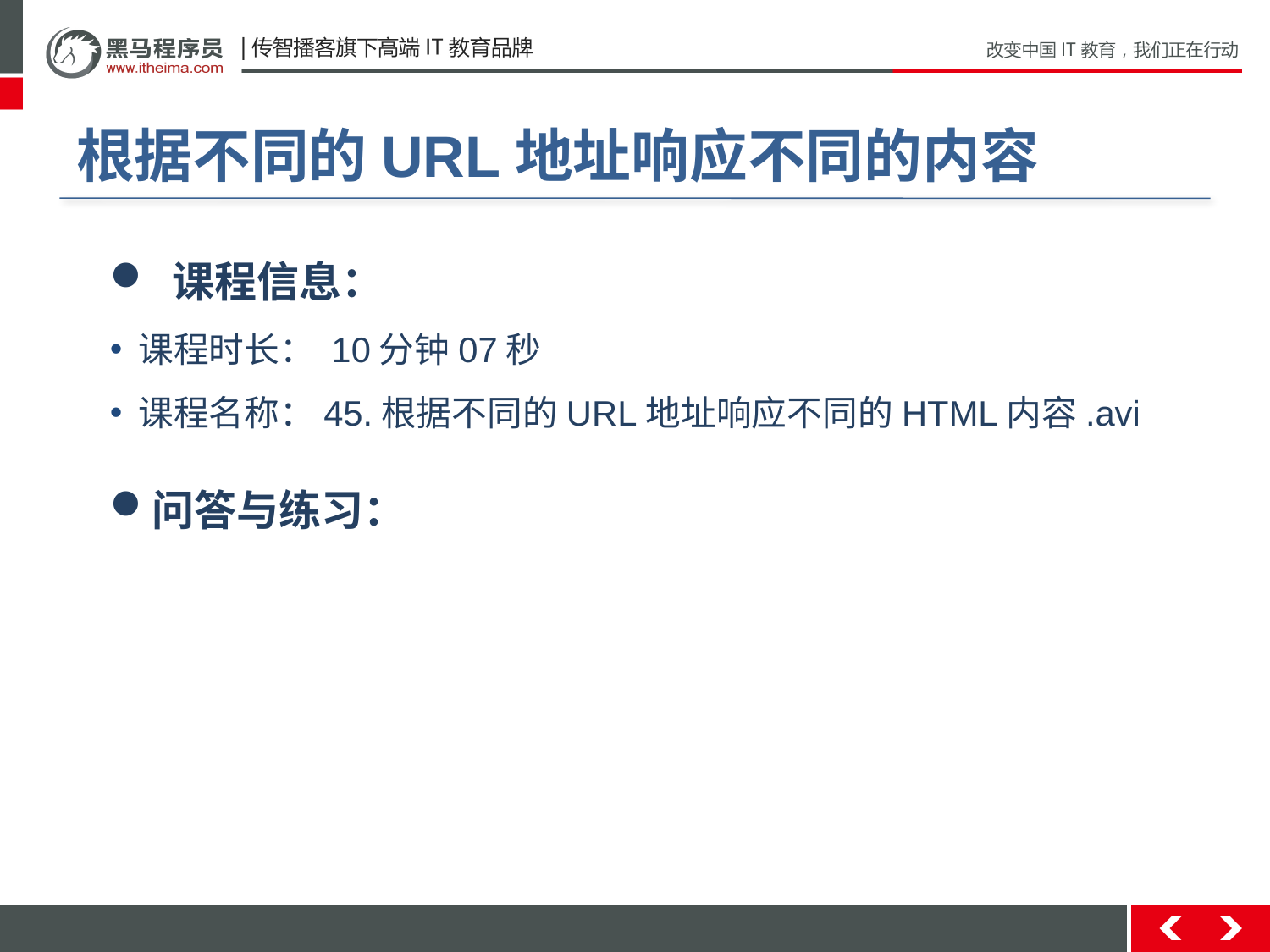

# 根据不同的URL地址响应不同的内容
 课程信息：
 课程时长： 10分钟07秒
 课程名称：45.根据不同的URL地址响应不同的HTML内容.avi
问答与练习：